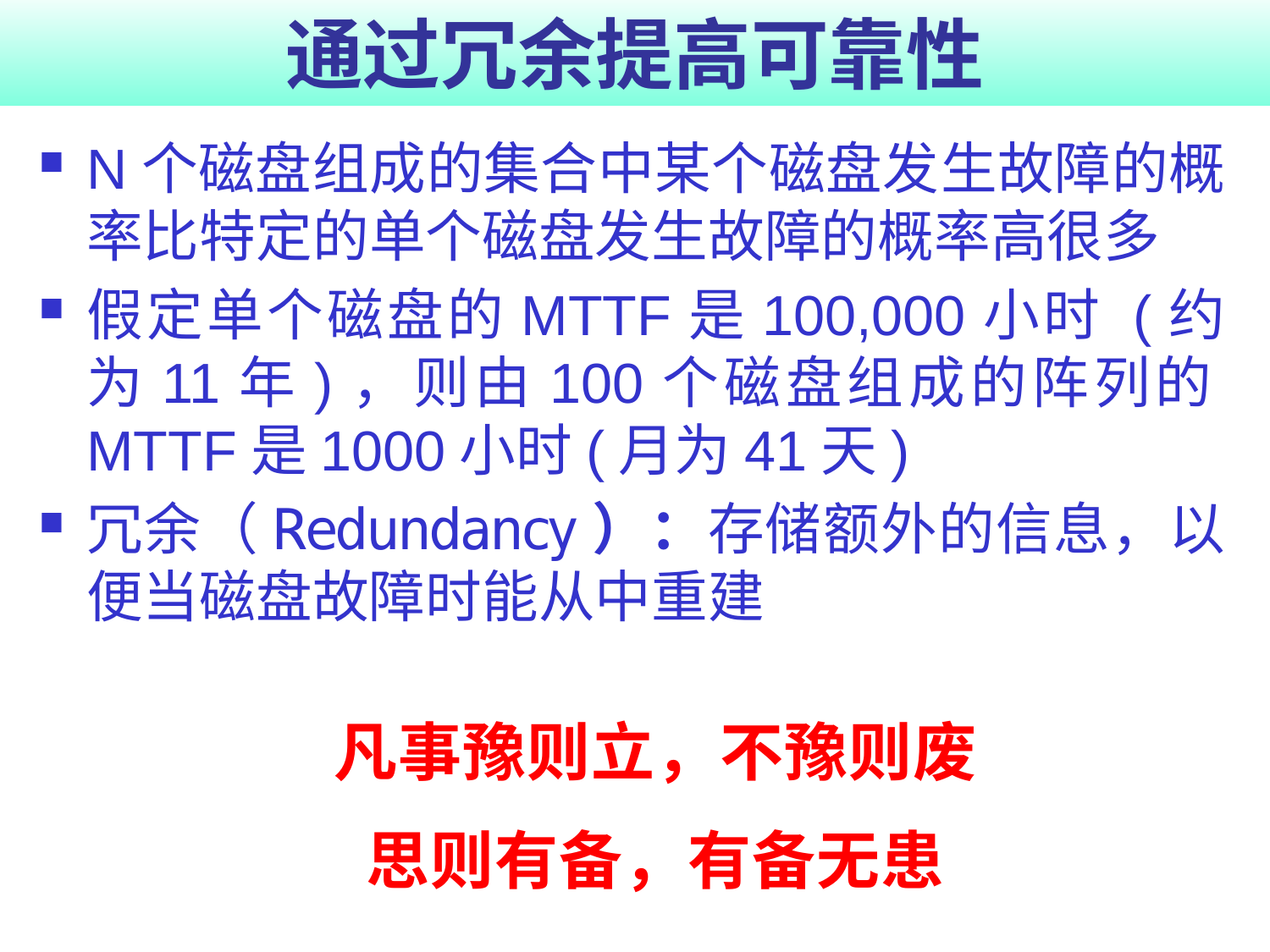

# 通过冗余提高可靠性
N个磁盘组成的集合中某个磁盘发生故障的概率比特定的单个磁盘发生故障的概率高很多
假定单个磁盘的MTTF是100,000小时 (约为11年)，则由100个磁盘组成的阵列的MTTF是1000小时(月为41天)
冗余（Redundancy）：存储额外的信息，以便当磁盘故障时能从中重建

凡事豫则立，不豫则废
思则有备，有备无患